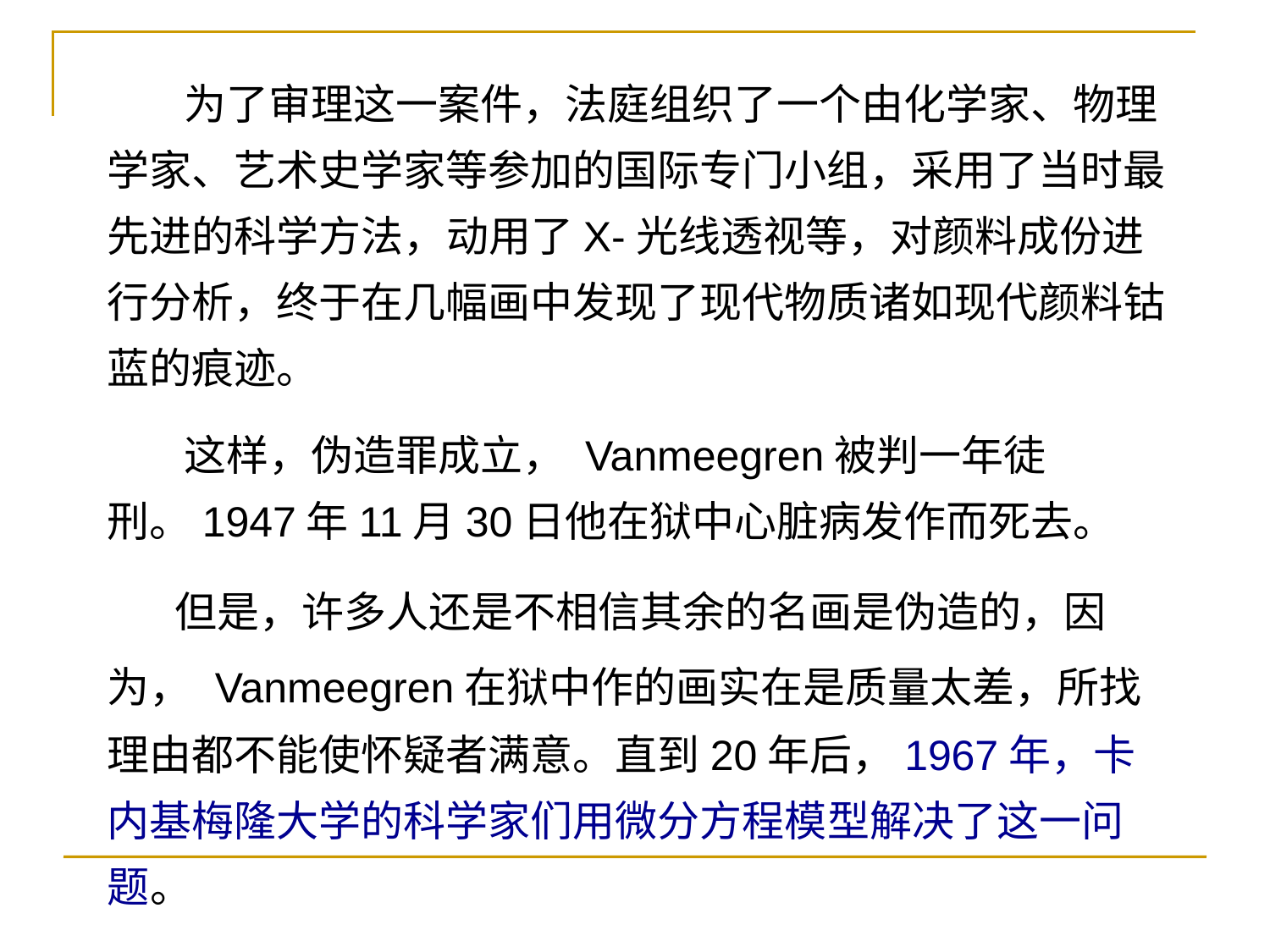

为了审理这一案件，法庭组织了一个由化学家、物理学家、艺术史学家等参加的国际专门小组，采用了当时最先进的科学方法，动用了X-光线透视等，对颜料成份进行分析，终于在几幅画中发现了现代物质诸如现代颜料钴蓝的痕迹。
       这样，伪造罪成立， Vanmeegren被判一年徒刑。1947年11月30日他在狱中心脏病发作而死去。
      但是，许多人还是不相信其余的名画是伪造的，因为， Vanmeegren在狱中作的画实在是质量太差，所找理由都不能使怀疑者满意。直到20年后，1967年，卡内基梅隆大学的科学家们用微分方程模型解决了这一问题。